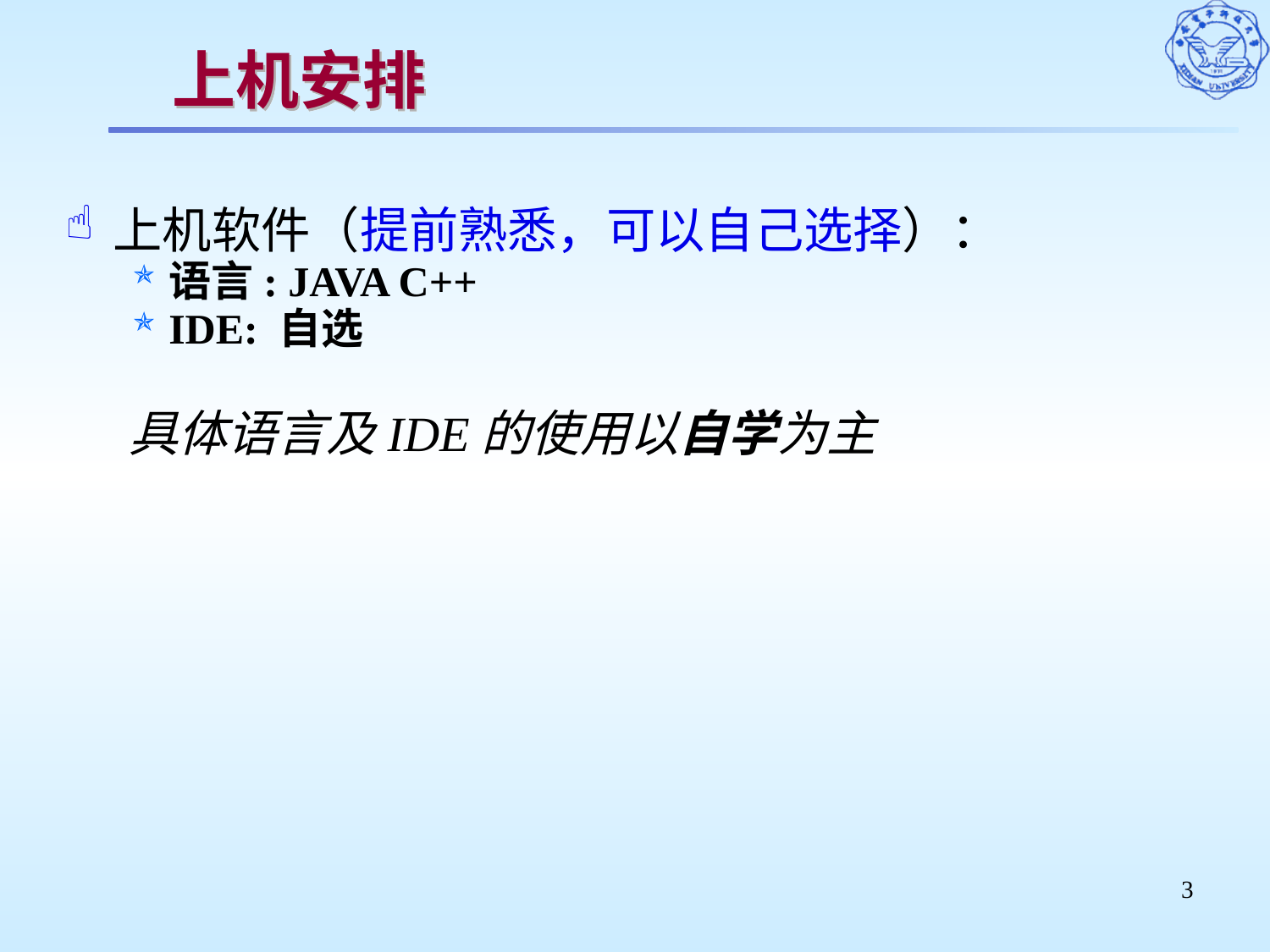

# 上机安排

上机软件（提前熟悉，可以自己选择）：
语言: JAVA C++
IDE: 自选

具体语言及IDE的使用以自学为主
3